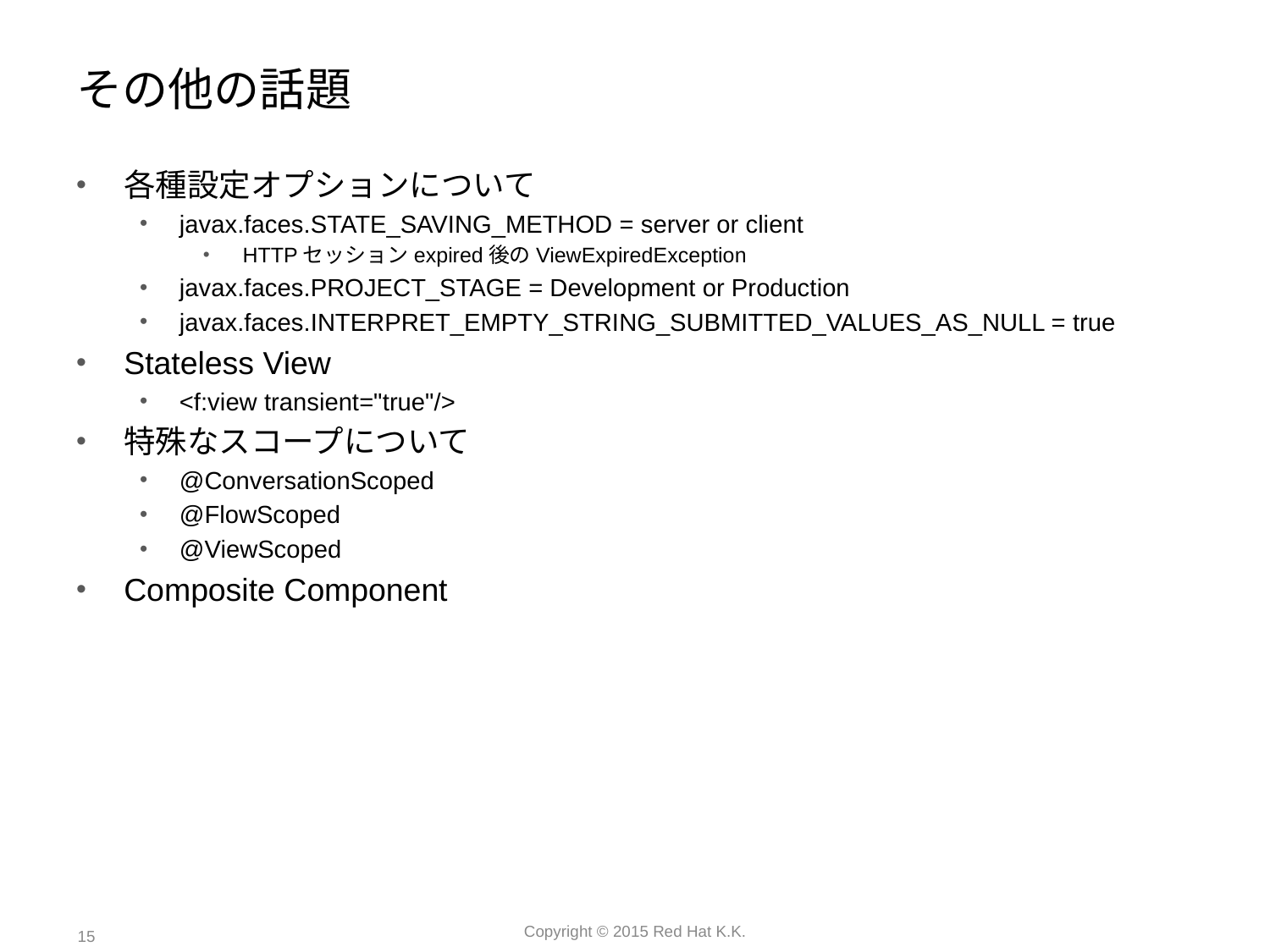

# その他の話題
各種設定オプションについて
javax.faces.STATE_SAVING_METHOD = server or client
HTTPセッションexpired後のViewExpiredException
javax.faces.PROJECT_STAGE = Development or Production
javax.faces.INTERPRET_EMPTY_STRING_SUBMITTED_VALUES_AS_NULL = true
Stateless View
<f:view transient="true"/>
特殊なスコープについて
@ConversationScoped
@FlowScoped
@ViewScoped
Composite Component
15
Copyright © 2015 Red Hat K.K.